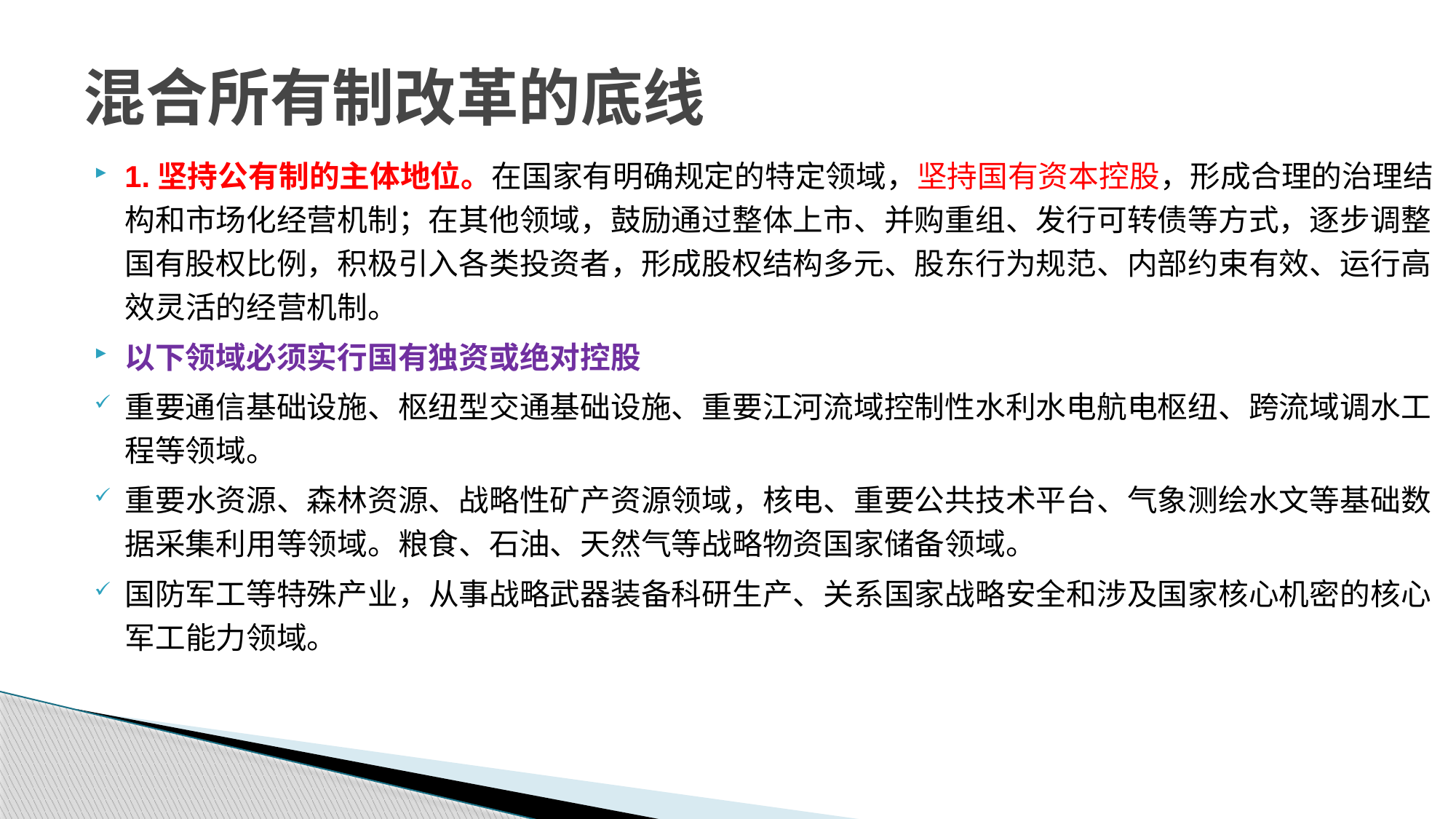

# 混合所有制改革的底线
1.坚持公有制的主体地位。在国家有明确规定的特定领域，坚持国有资本控股，形成合理的治理结构和市场化经营机制；在其他领域，鼓励通过整体上市、并购重组、发行可转债等方式，逐步调整国有股权比例，积极引入各类投资者，形成股权结构多元、股东行为规范、内部约束有效、运行高效灵活的经营机制。
以下领域必须实行国有独资或绝对控股
重要通信基础设施、枢纽型交通基础设施、重要江河流域控制性水利水电航电枢纽、跨流域调水工程等领域。
重要水资源、森林资源、战略性矿产资源领域，核电、重要公共技术平台、气象测绘水文等基础数据采集利用等领域。粮食、石油、天然气等战略物资国家储备领域。
国防军工等特殊产业，从事战略武器装备科研生产、关系国家战略安全和涉及国家核心机密的核心军工能力领域。